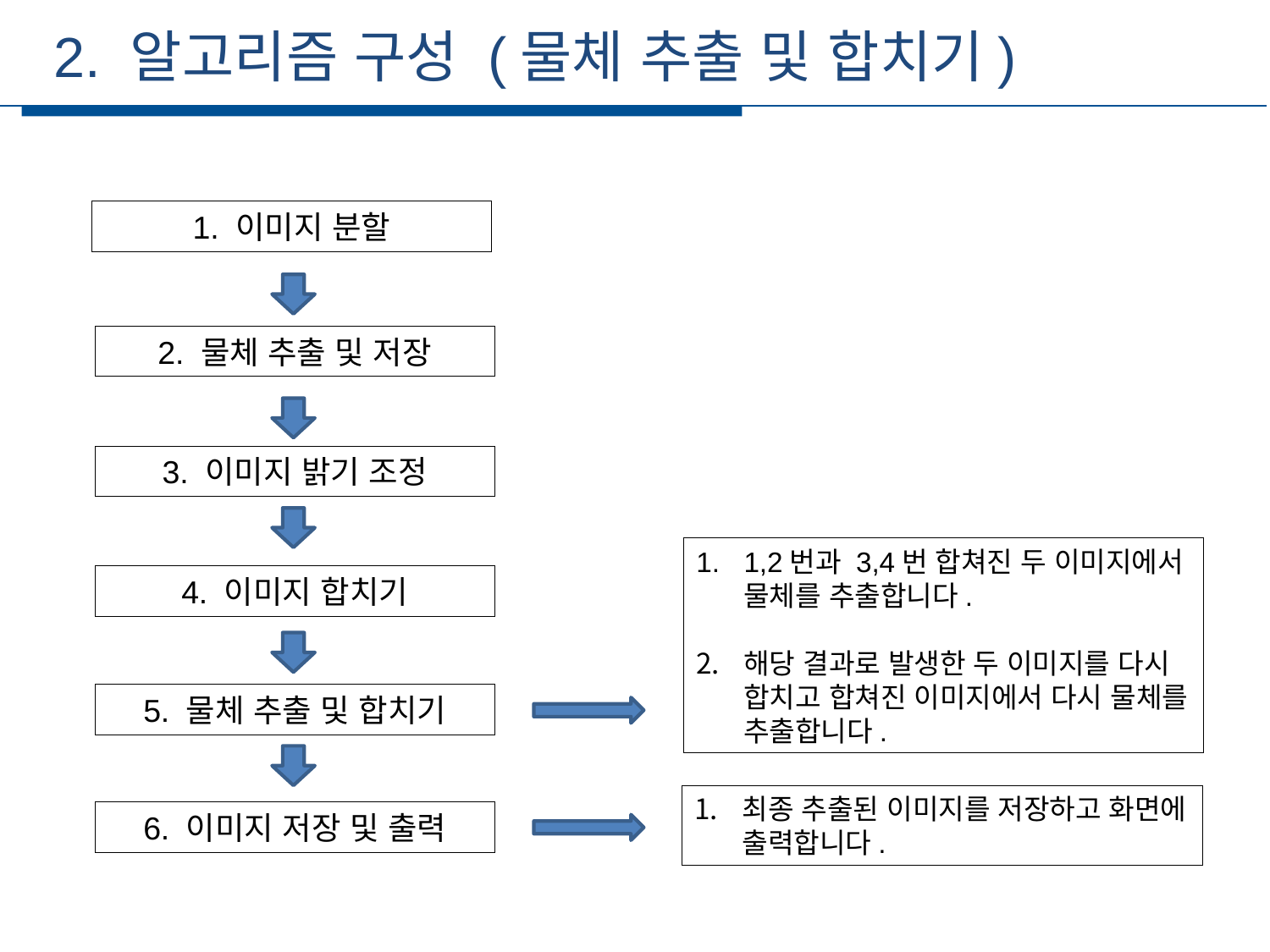

2. 알고리즘 구성 (물체 추출 및 합치기)
세부일정

1. 이미지 분할

2. 물체 추출 및 저장

3. 이미지 밝기 조정

1,2번과 3,4번 합쳐진 두 이미지에서 물체를 추출합니다.

해당 결과로 발생한 두 이미지를 다시 합치고 합쳐진 이미지에서 다시 물체를 추출합니다.
4. 이미지 합치기

5. 물체 추출 및 합치기

최종 추출된 이미지를 저장하고 화면에 출력합니다.
6. 이미지 저장 및 출력